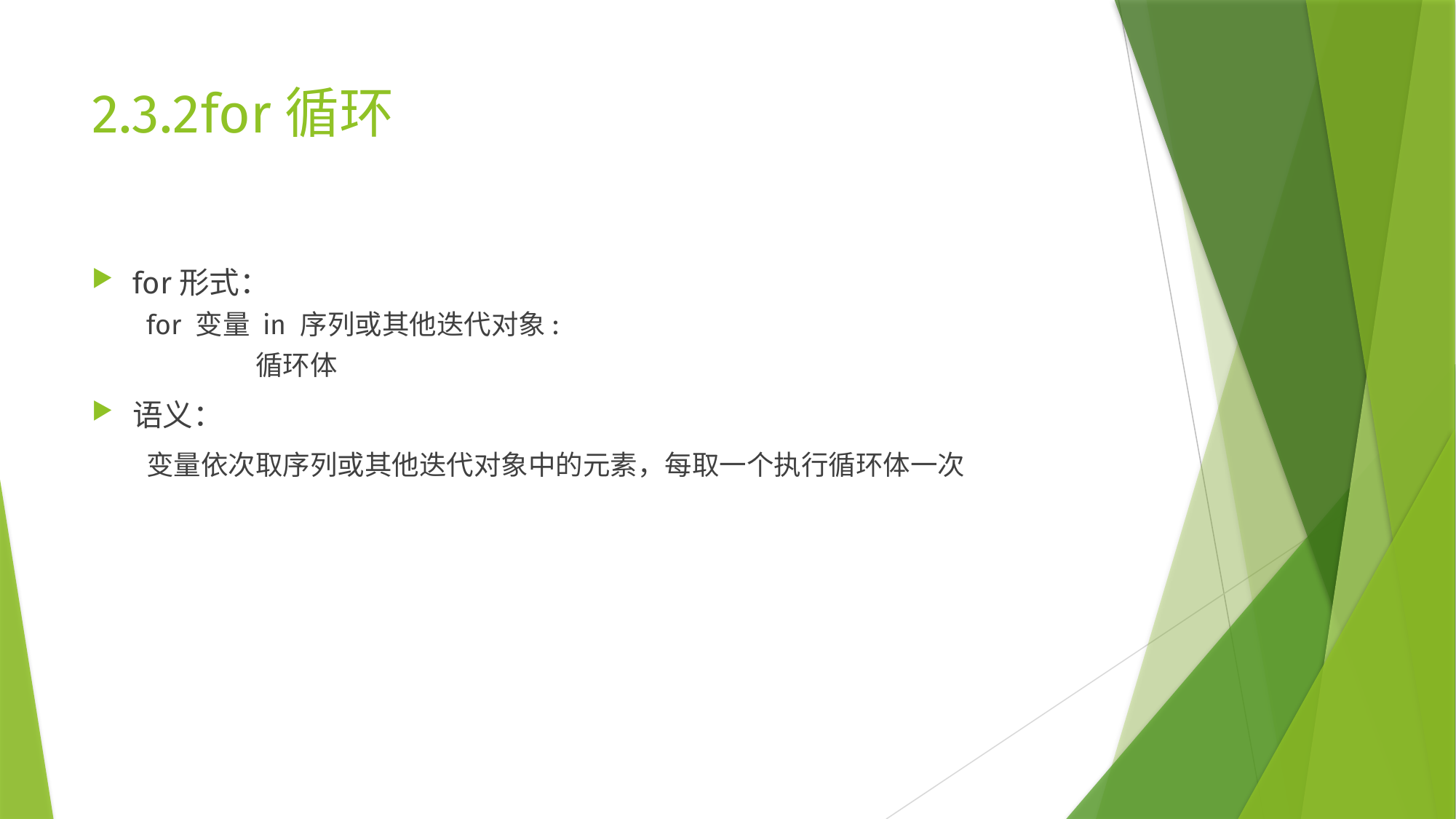

# 2.3.2	for循环
for形式：
for 变量 in 序列或其他迭代对象:
	循环体
语义：
变量依次取序列或其他迭代对象中的元素，每取一个执行循环体一次